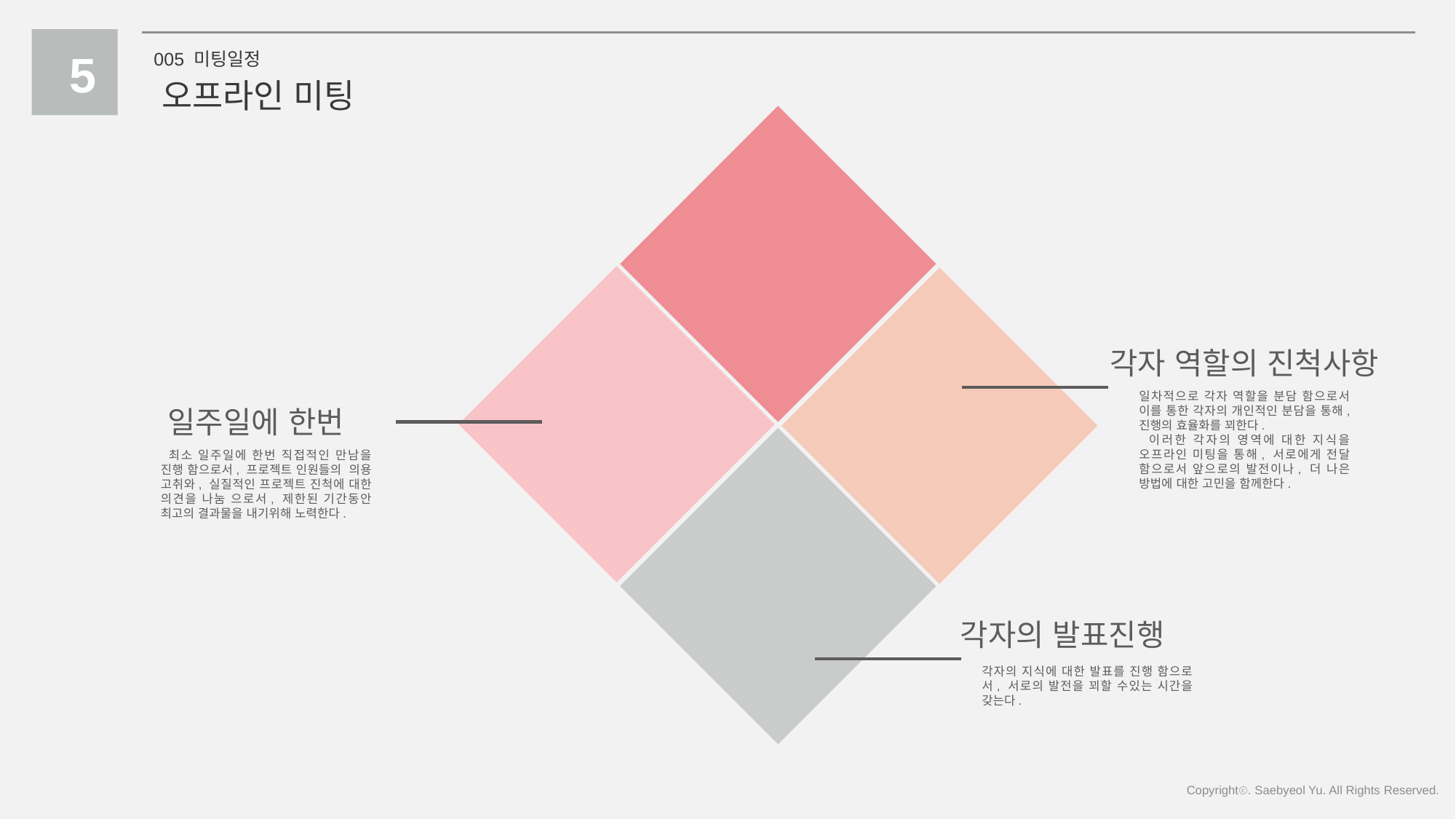

5
005 미팅일정
오프라인 미팅

각자 역할의 진척사항
일차적으로 각자 역할을 분담 함으로서 이를 통한 각자의 개인적인 분담을 통해, 진행의 효율화를 꾀한다.
 이러한 각자의 영역에 대한 지식을 오프라인 미팅을 통해, 서로에게 전달 함으로서 앞으로의 발전이나, 더 나은 방법에 대한 고민을 함께한다.
일주일에 한번
 최소 일주일에 한번 직접적인 만남을 진행 함으로서, 프로젝트 인원들의  의용 고취와, 실질적인 프로젝트 진척에 대한 의견을 나눔 으로서, 제한된 기간동안 최고의 결과물을 내기위해 노력한다.

각자의 발표진행
각자의 지식에 대한 발표를 진행 함으로서, 서로의 발전을 꾀할 수있는 시간을 갖는다.